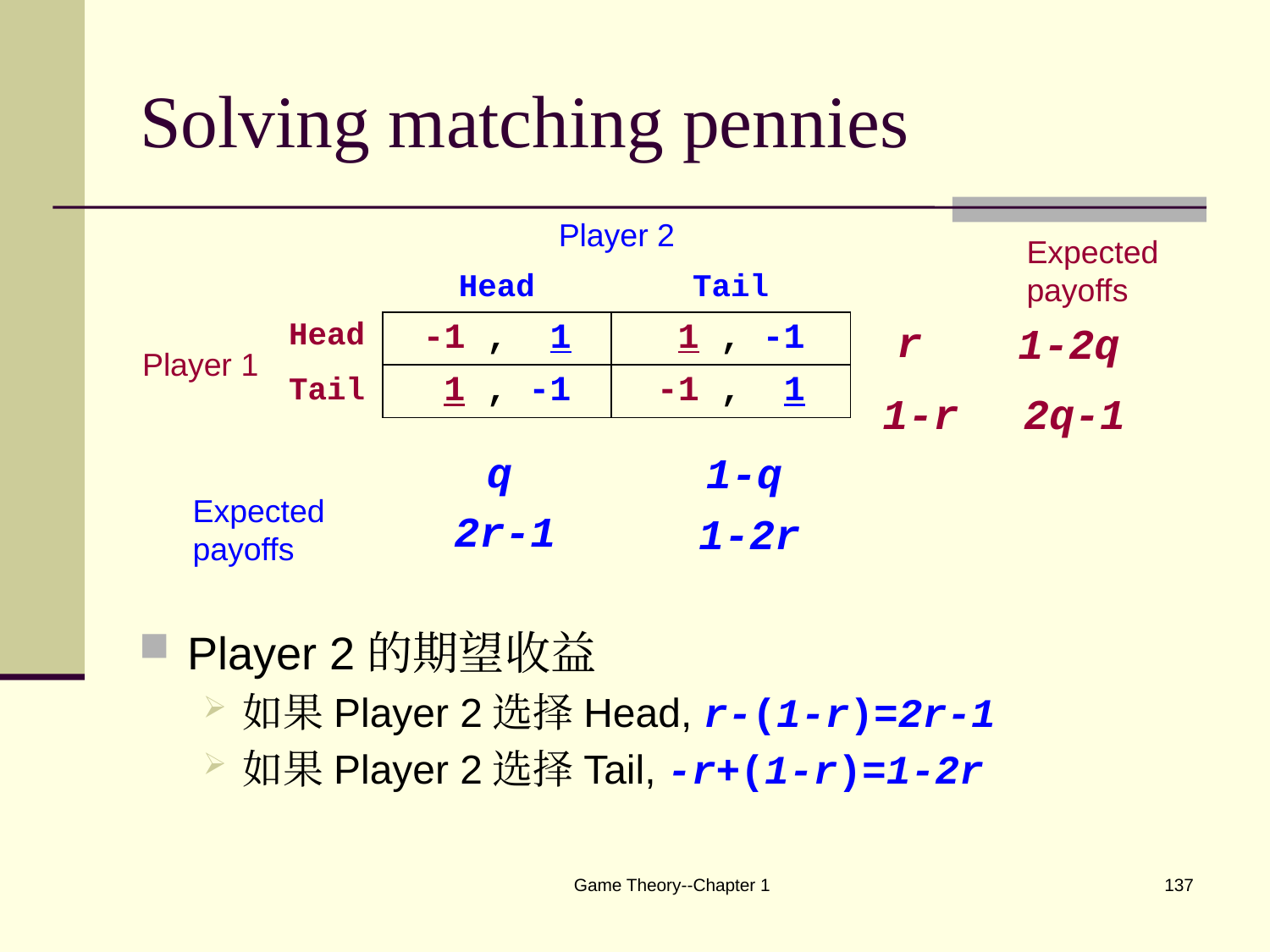

# Solving matching pennies
|  |  | Player 2 |  |
| --- | --- | --- | --- |
|  |  | Head | Tail |
| Player 1 | Head | -1 , 1 | 1 , -1 |
|  | Tail | 1 , -1 | -1 , 1 |
Expected payoffs
r
1-2q
1-r
2q-1
q
1-q
Expected payoffs
2r-1
1-2r
Player 2的期望收益
如果Player 2选择Head, r-(1-r)=2r-1
如果Player 2选择Tail, -r+(1-r)=1-2r
Game Theory--Chapter 1
137